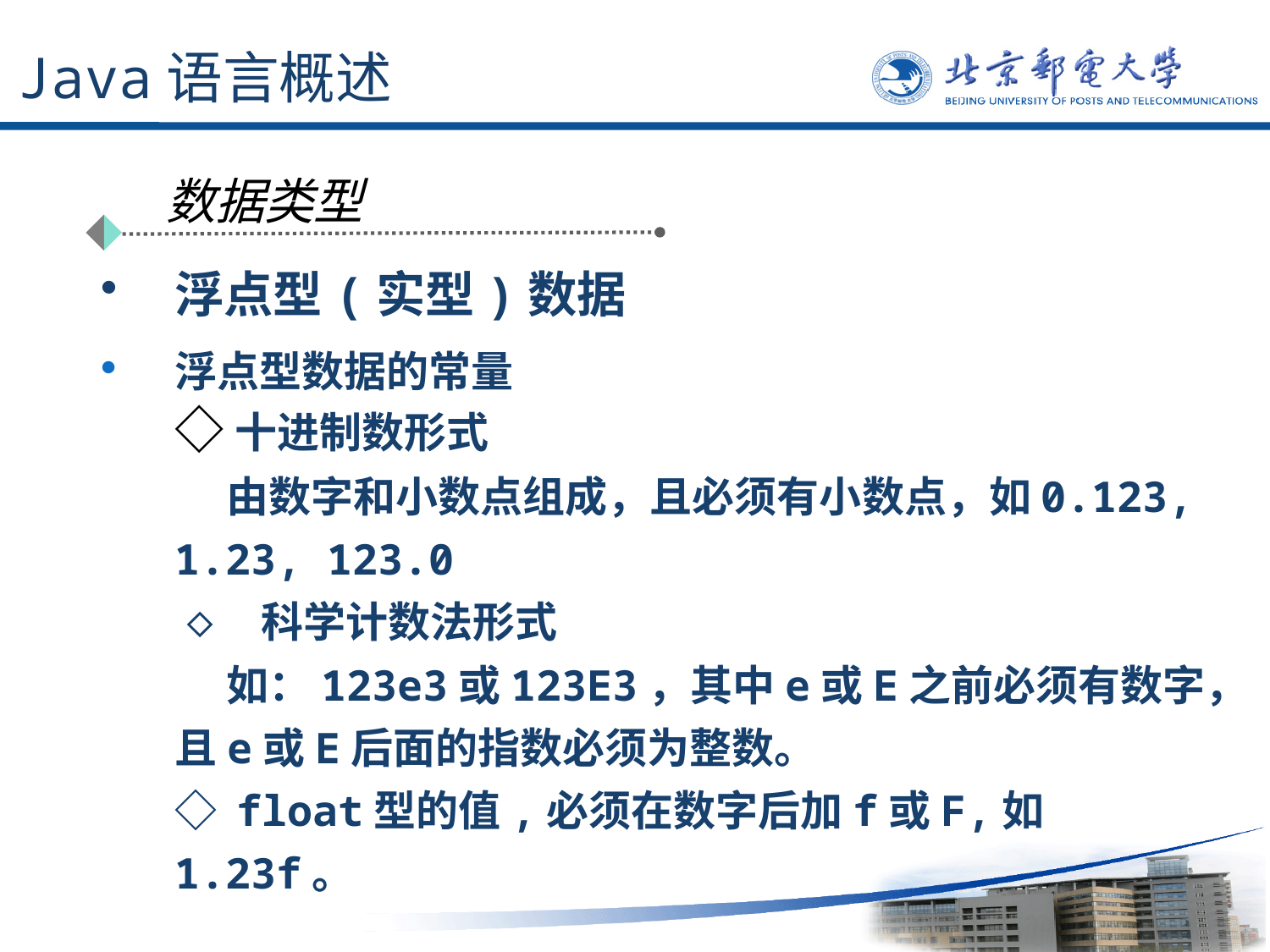

# Java语言概述

数据类型

浮点型(实型)数据
浮点型数据的常量
◇ 十进制数形式
　 由数字和小数点组成，且必须有小数点，如0.123, 1.23, 123.0
◇ 科学计数法形式
　 如：123e3或123E3，其中e或E之前必须有数字，且e或E后面的指数必须为整数。
◇ float型的值,必须在数字后加f或F,如1.23f。